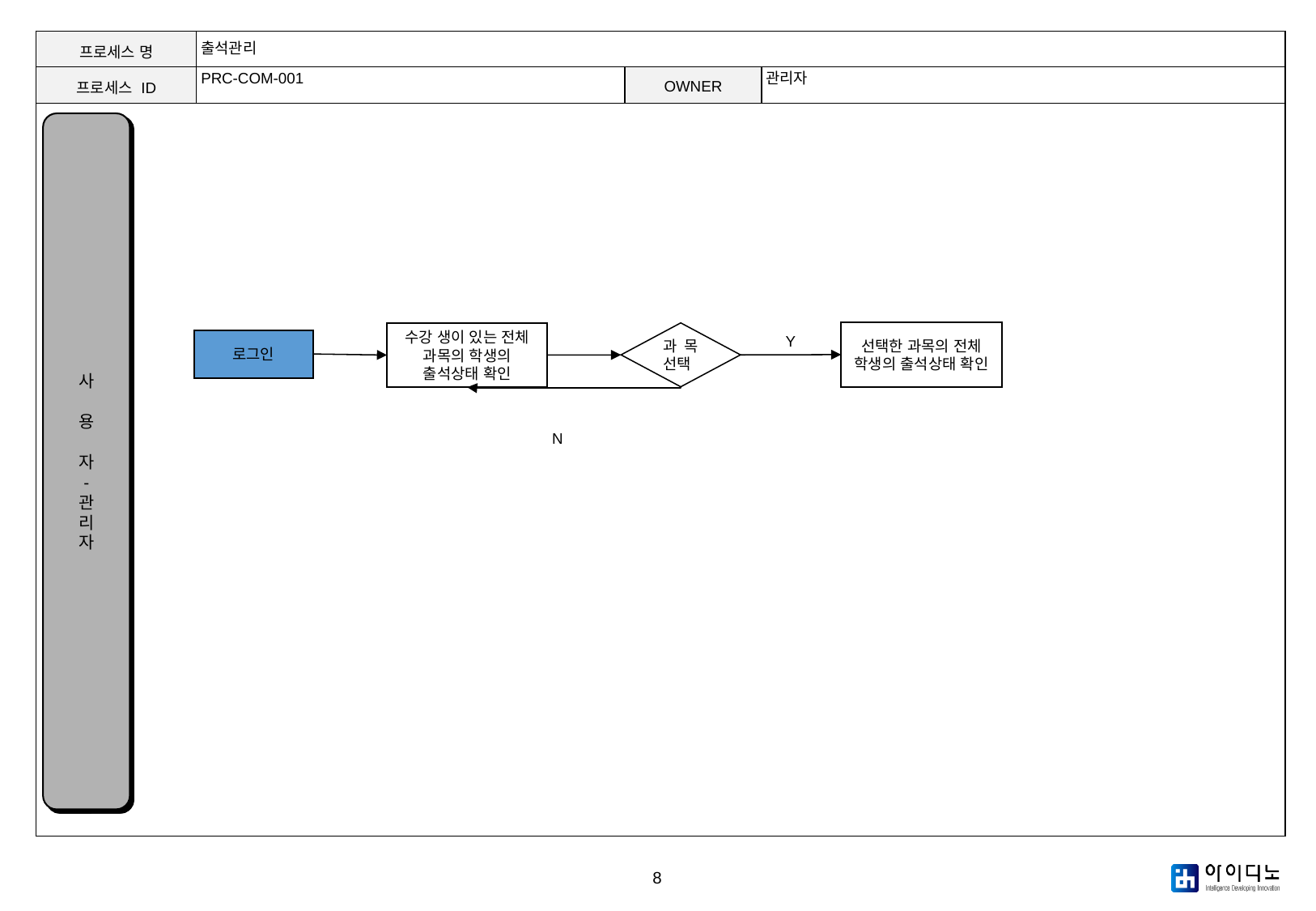

# 출석관리
PRC-COM-001
관리자
사

용

자
-
관
리
자
선택한 과목의 전체 학생의 출석상태 확인
수강 생이 있는 전체 과목의 학생의 출석상태 확인
과목 선택
Y
로그인
N